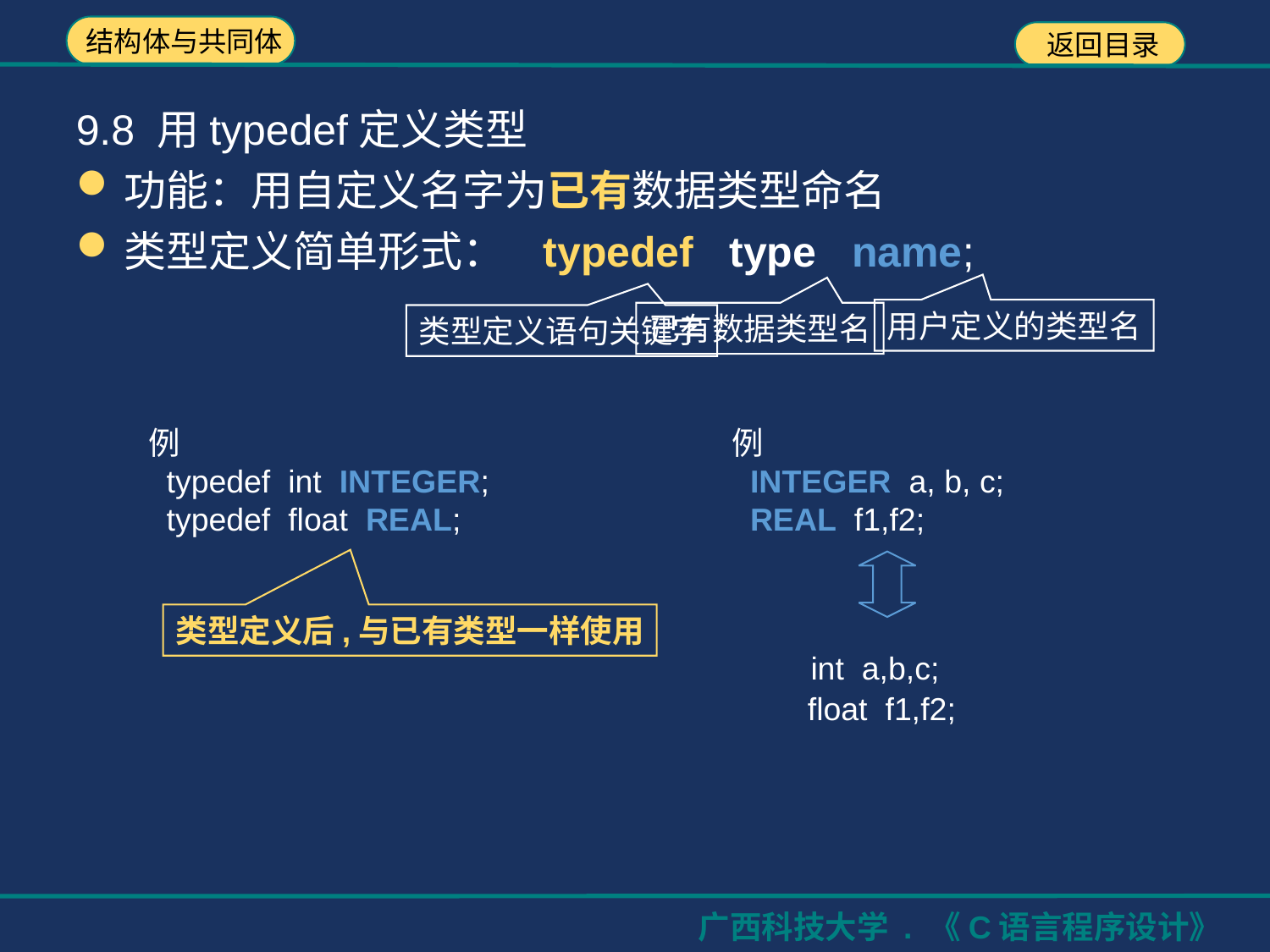

9.8 用typedef定义类型
功能：用自定义名字为已有数据类型命名
类型定义简单形式：   typedef   type   name;

已有数据类型名
用户定义的类型名
类型定义语句关键字
例
  INTEGER  a, b, c;
  REAL  f1,f2;
例
  typedef  int  INTEGER;
  typedef  float  REAL;

 int  a,b,c;
 float  f1,f2;
类型定义后,与已有类型一样使用